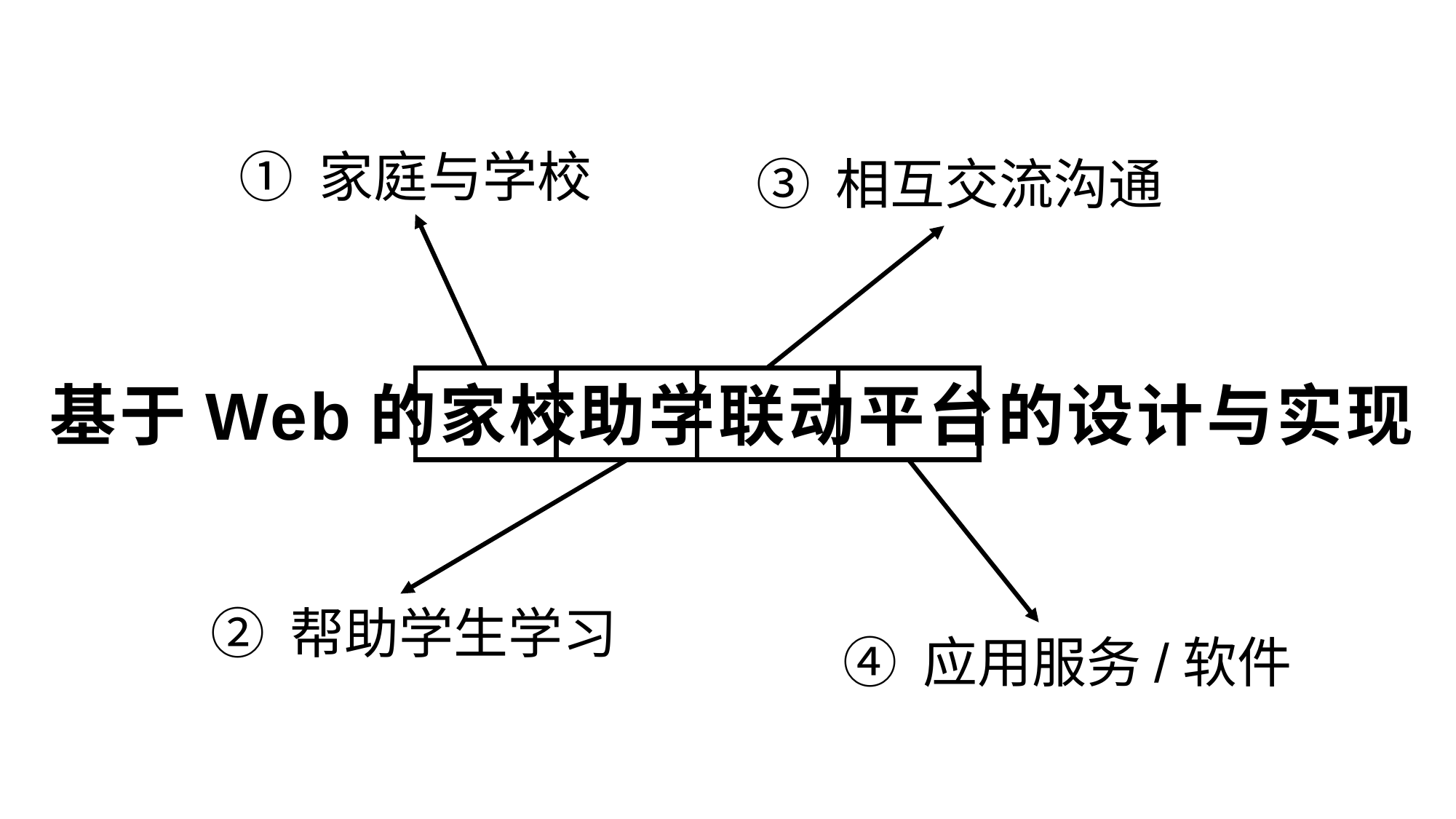

① 家庭与学校
③ 相互交流沟通

基于Web的家校助学联动平台的设计与实现

② 帮助学生学习
④ 应用服务/软件